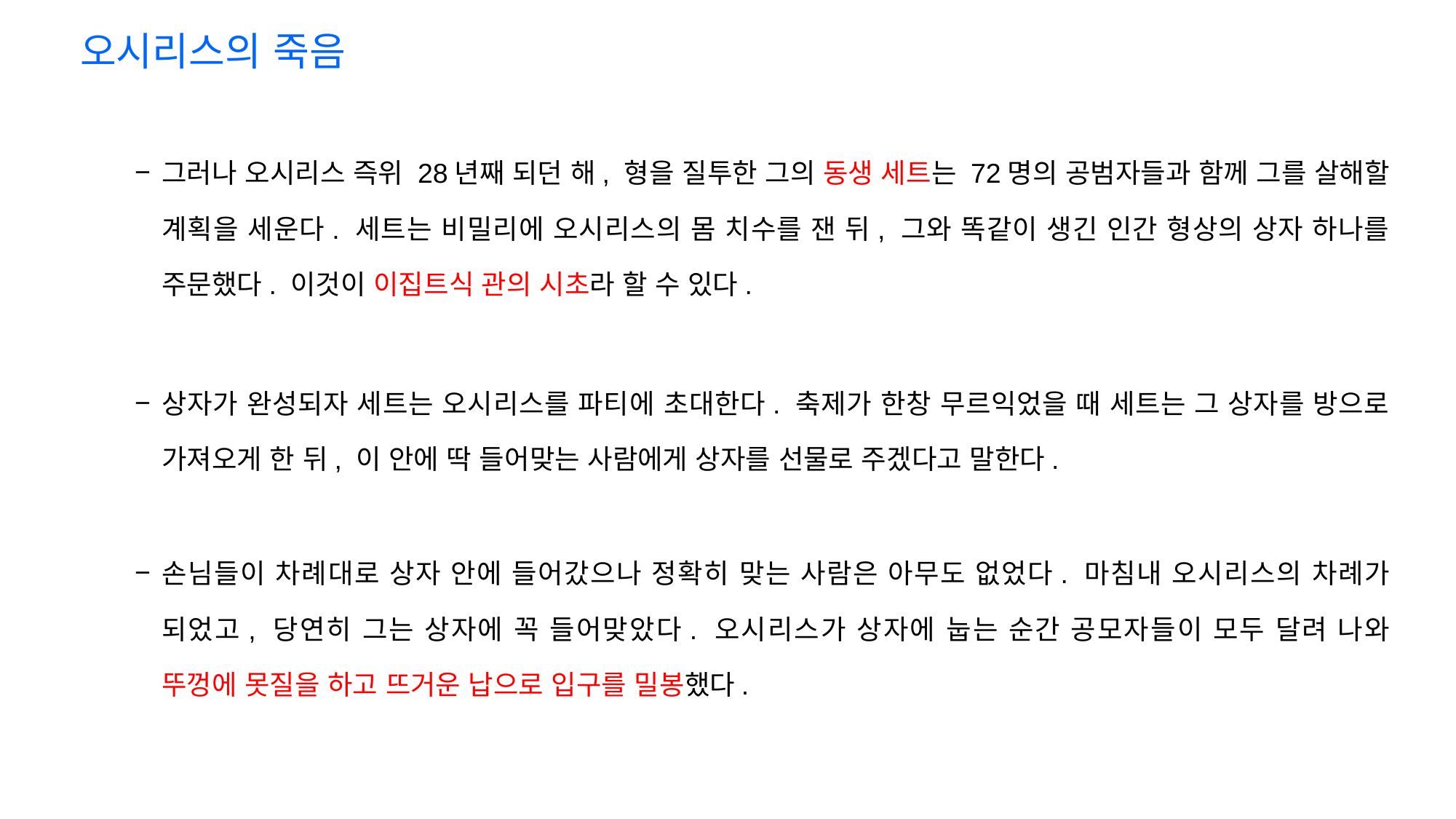

오시리스의 죽음

그러나 오시리스 즉위 28년째 되던 해, 형을 질투한 그의 동생 세트는 72명의 공범자들과 함께 그를 살해할 계획을 세운다. 세트는 비밀리에 오시리스의 몸 치수를 잰 뒤, 그와 똑같이 생긴 인간 형상의 상자 하나를 주문했다. 이것이 이집트식 관의 시초라 할 수 있다.

상자가 완성되자 세트는 오시리스를 파티에 초대한다. 축제가 한창 무르익었을 때 세트는 그 상자를 방으로 가져오게 한 뒤, 이 안에 딱 들어맞는 사람에게 상자를 선물로 주겠다고 말한다.

손님들이 차례대로 상자 안에 들어갔으나 정확히 맞는 사람은 아무도 없었다. 마침내 오시리스의 차례가 되었고, 당연히 그는 상자에 꼭 들어맞았다. 오시리스가 상자에 눕는 순간 공모자들이 모두 달려 나와 뚜껑에 못질을 하고 뜨거운 납으로 입구를 밀봉했다.